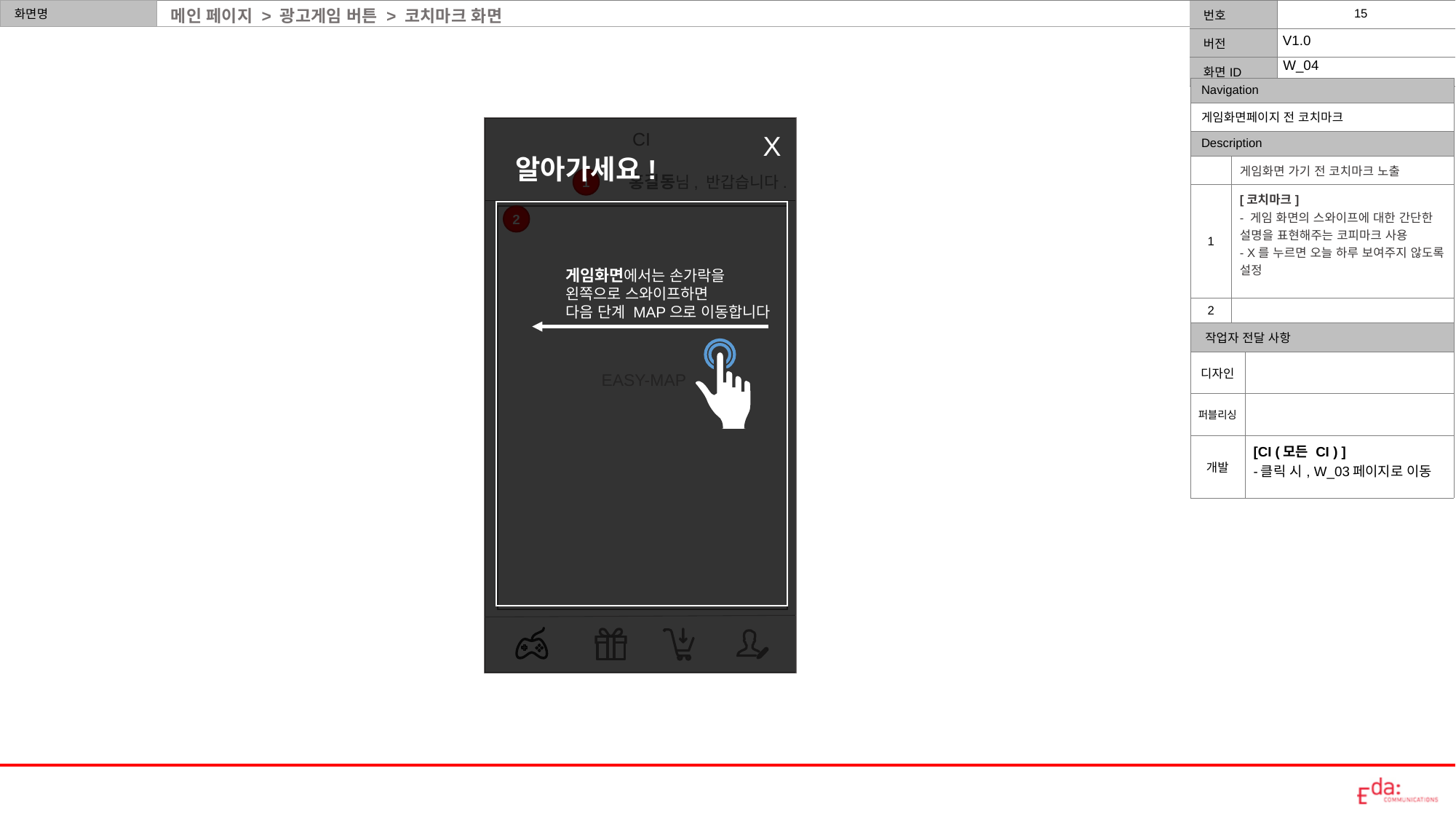

메인 페이지 > 광고게임 버튼 > 코치마크 화면
W_04
| Navigation |  |  |
| --- | --- | --- |
| 게임화면페이지 전 코치마크 |  |  |
| Description |  |  |
|  | 게임화면 가기 전 코치마크 노출 |  |
| 1 | [코치마크] - 게임 화면의 스와이프에 대한 간단한 설명을 표현해주는 코피마크 사용 - X를 누르면 오늘 하루 보여주지 않도록 설정 |  |
| 2 |  |  |
| 작업자 전달 사항 |  |  |
| 디자인 |  |  |
| 퍼블리싱 |  |  |
| 개발 |  | [CI (모든 CI ) ] -클릭 시, W\_03페이지로 이동 |

CI
X
알아가세요!
홍길동님, 반갑습니다.
1

2
게임화면에서는 손가락을
왼쪽으로 스와이프하면
다음 단계 MAP으로 이동합니다

EASY-MAP